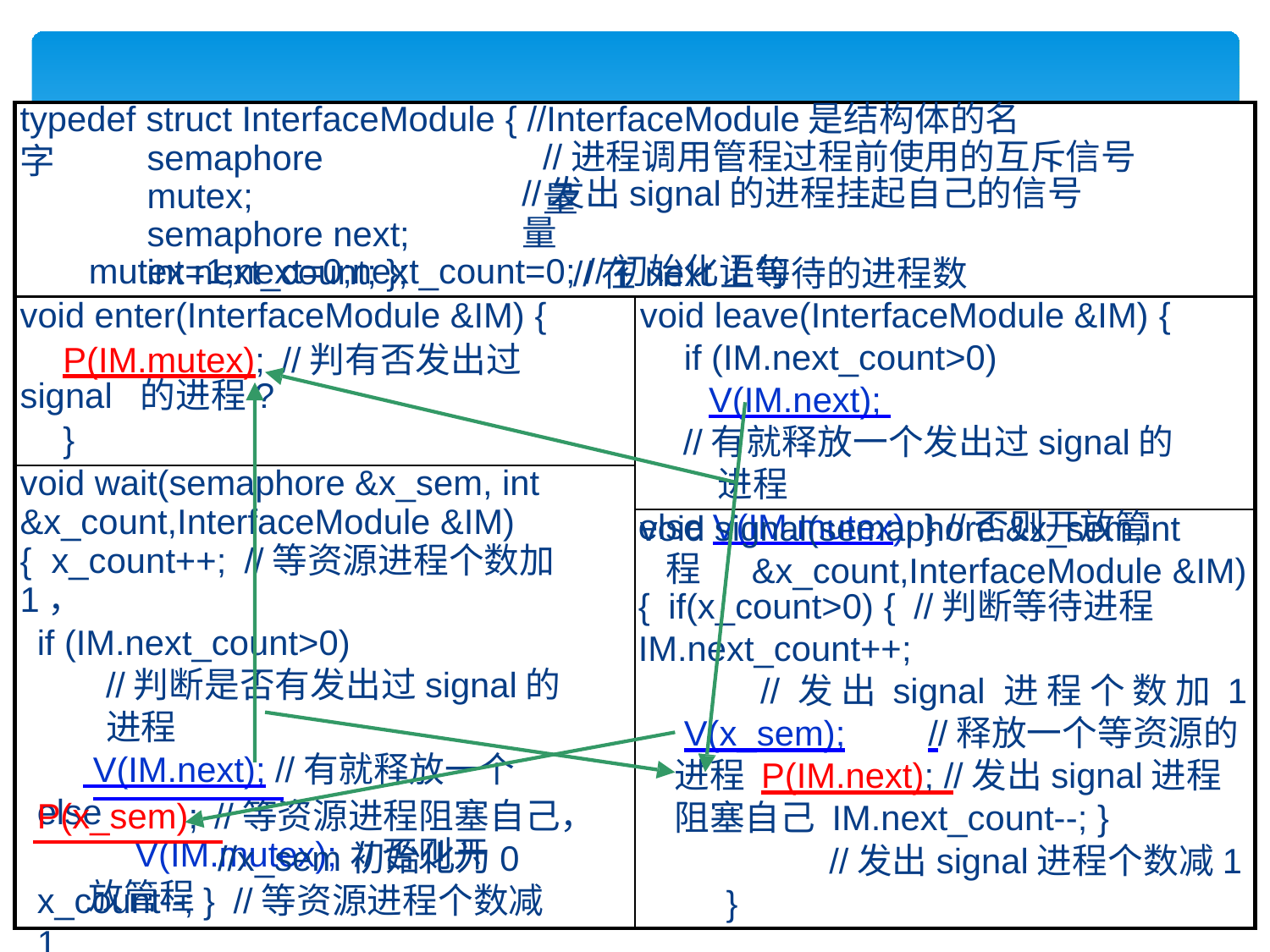

typedef struct InterfaceModule { //InterfaceModule是结构体的名字

semaphore mutex;  semaphore next;  int next_count; };
//进程调用管程过程前使用的互斥信号量
//发出signal的进程挂起自己的信号量
//在next上等待的进程数
mutex=1;next=0;next_count=0; //初始化语句
void enter(InterfaceModule &IM) {
P(IM.mutex); //判有否发出过signal  的进程?
}
void leave(InterfaceModule &IM) {  if (IM.next_count>0)
V(IM.next);
//有就释放一个发出过signal的进程
else V(IM.mutex); } //否则开放管程

void wait(semaphore &x_sem, int  &x_count,InterfaceModule &IM) {  x_count++; //等资源进程个数加1，
if (IM.next_count>0)
//判断是否有发出过signal的进程
 V(IM.next); //有就释放一个 else
V(IM.mutex); //否则开放管程

void signal(semaphore &x_sem,int  &x_count,InterfaceModule &IM)
{ if(x_count>0) { //判断等待进程
IM.next_count++;
// 发 出 signal 进 程 个 数 加 1  V(x_sem);	//释放一个等资源的进程 P(IM.next); //发出signal进程阻塞自己 IM.next_count--; }
//发出signal进程个数减1
}

P(x_sem);	//等资源进程阻塞自己，

//x_sem初始化为0
x_count--; } //等资源进程个数减1

9
2	16:03